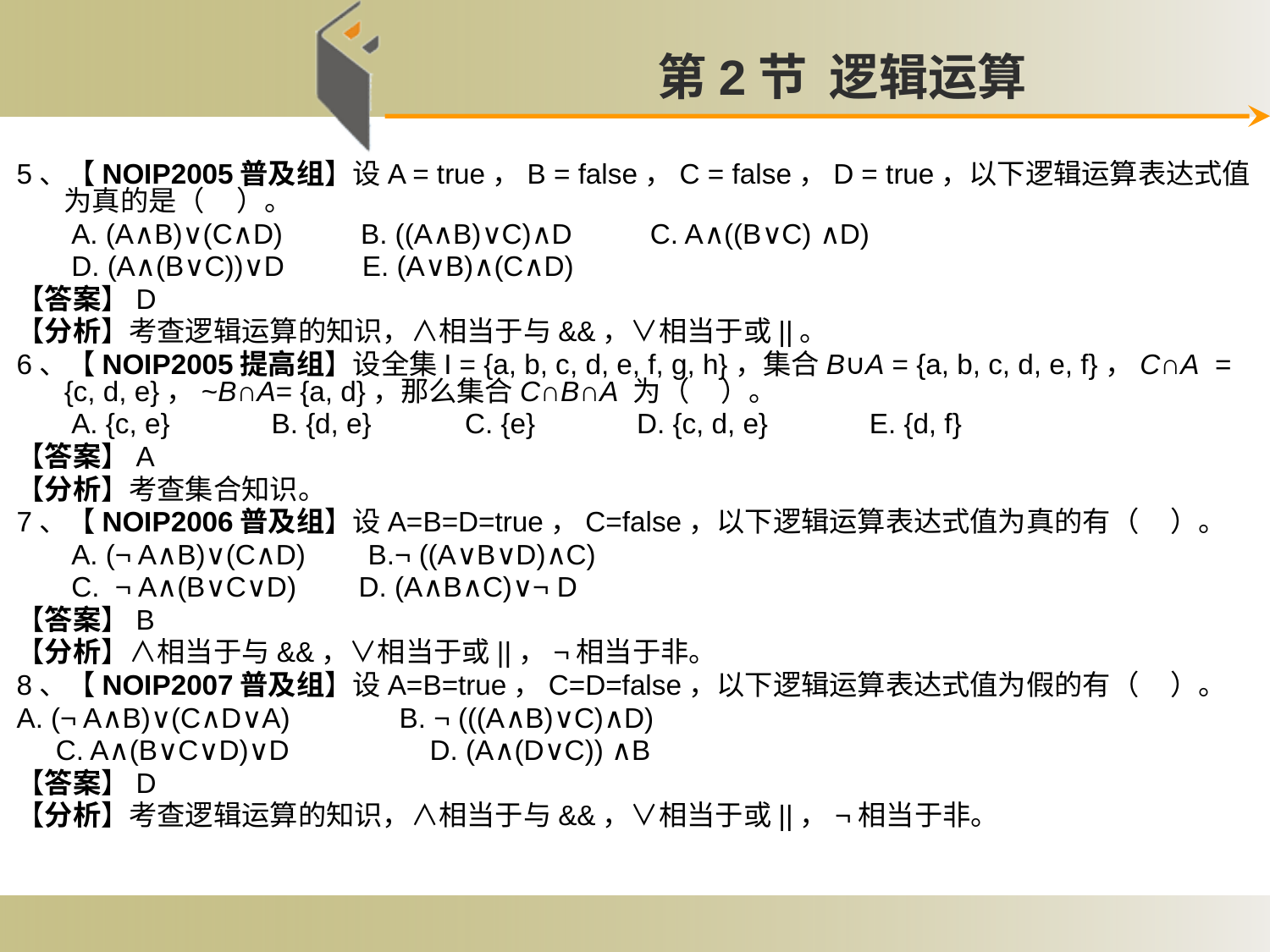

第2节  逻辑运算
# 5、【NOIP2005普及组】设A = true，B = false，C = false，D = true，以下逻辑运算表达式值为真的是（     ）。
       A. (A∧B)∨(C∧D)          B. ((A∧B)∨C)∧D          C. A∧((B∨C) ∧D)
       D. (A∧(B∨C))∨D          E. (A∨B)∧(C∧D)
【答案】D
【分析】考查逻辑运算的知识，∧相当于与&&，∨相当于或||。
6、【NOIP2005提高组】设全集I = {a, b, c, d, e, f, g, h}，集合B∪A = {a, b, c, d, e, f}，C∩A  = {c, d, e}，~B∩A= {a, d}，那么集合C∩B∩A 为（     ）。
       A. {c, e}             B. {d, e}            C. {e}             D. {c, d, e}             E. {d, f}
【答案】A
【分析】考查集合知识。
7、【NOIP2006普及组】设A=B=D=true，C=false，以下逻辑运算表达式值为真的有（     ）。
       A. (¬ A∧B)∨(C∧D)        B.¬ ((A∨B∨D)∧C)
       C.  ¬ A∧(B∨C∨D)        D. (A∧B∧C)∨¬ D
【答案】B
【分析】∧相当于与&&，∨相当于或||，¬相当于非。
8、【NOIP2007普及组】设A=B=true，C=D=false，以下逻辑运算表达式值为假的有（     ）。
A. (¬ A∧B)∨(C∧D∨A)              B. ¬ (((A∧B)∨C)∧D)
     C. A∧(B∨C∨D)∨D                  D. (A∧(D∨C)) ∧B
【答案】D
【分析】考查逻辑运算的知识，∧相当于与&&，∨相当于或||，¬相当于非。